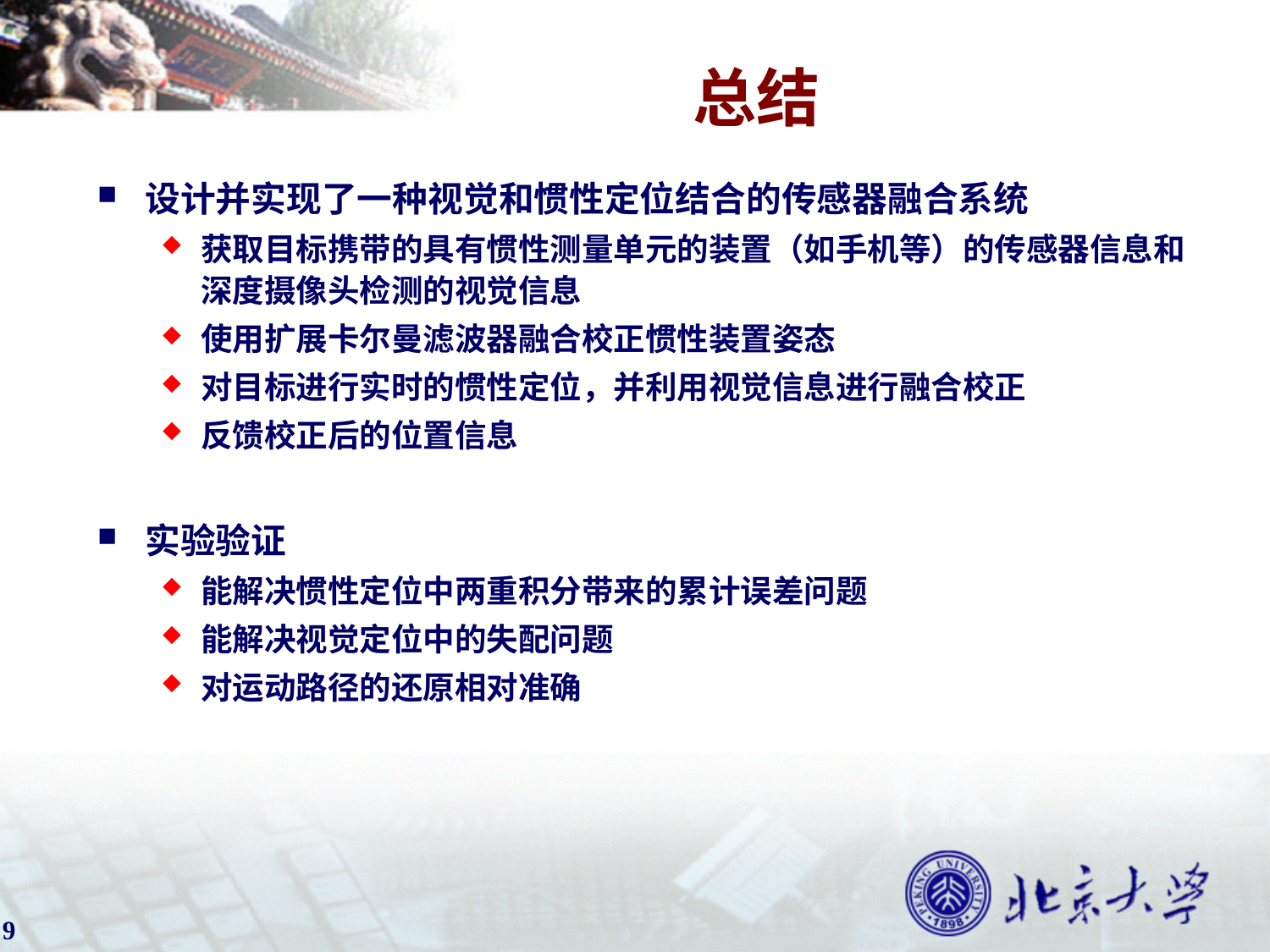

# 总结
设计并实现了一种视觉和惯性定位结合的传感器融合系统
获取目标携带的具有惯性测量单元的装置（如手机等）的传感器信息和深度摄像头检测的视觉信息
使用扩展卡尔曼滤波器融合校正惯性装置姿态
对目标进行实时的惯性定位，并利用视觉信息进行融合校正
反馈校正后的位置信息

实验验证
能解决惯性定位中两重积分带来的累计误差问题
能解决视觉定位中的失配问题
对运动路径的还原相对准确